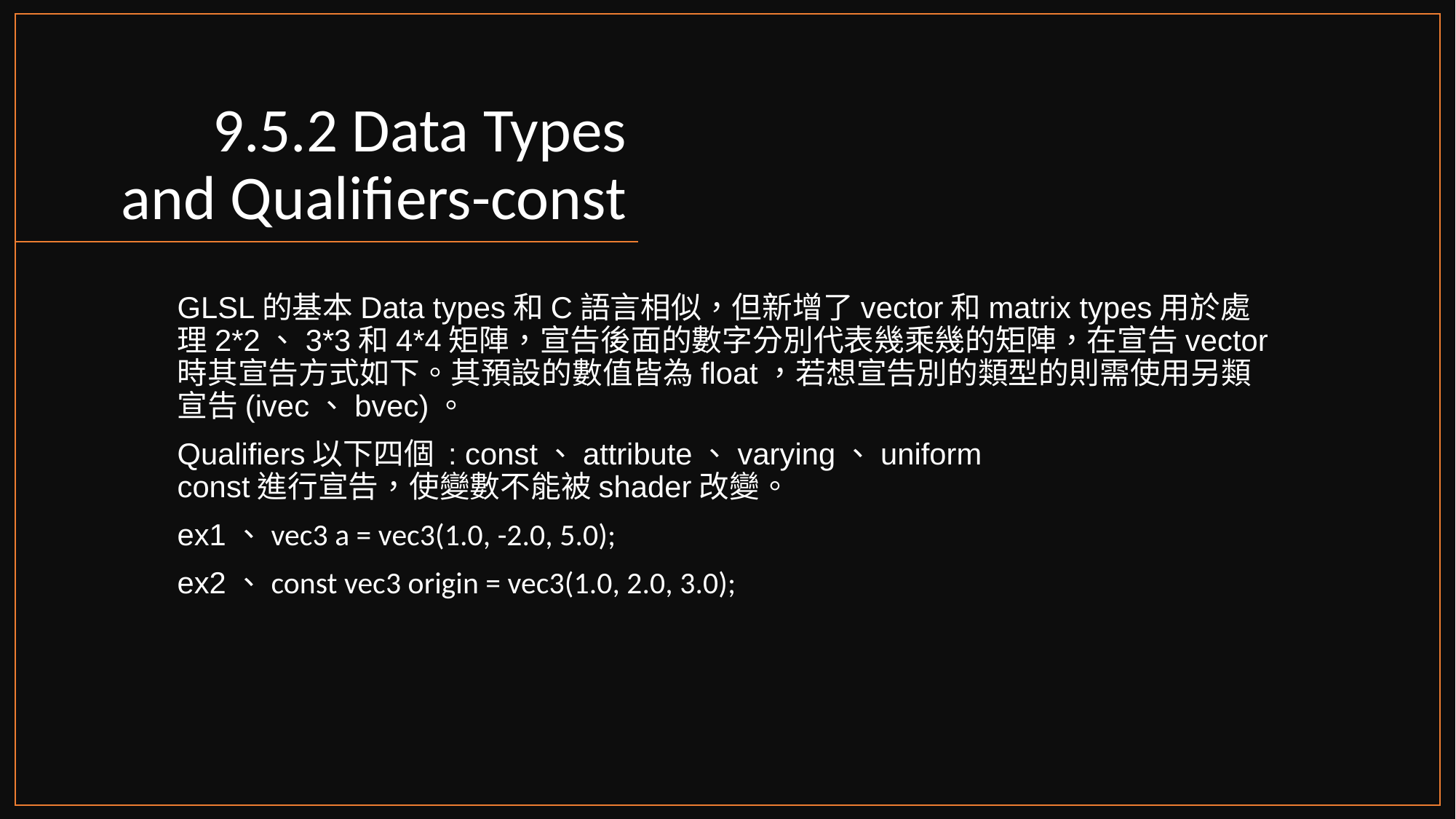

# 9.5.2 Data Types and Qualifiers-const
GLSL的基本Data types和C語言相似，但新增了vector和matrix types用於處理2*2、3*3和4*4矩陣，宣告後面的數字分別代表幾乘幾的矩陣，在宣告vector時其宣告方式如下。其預設的數值皆為float，若想宣告別的類型的則需使用另類宣告(ivec、bvec)。
Qualifiers以下四個 : const、attribute、varying、uniform
const進行宣告，使變數不能被shader改變。
ex1、vec3 a = vec3(1.0, -2.0, 5.0);
ex2、const vec3 origin = vec3(1.0, 2.0, 3.0);